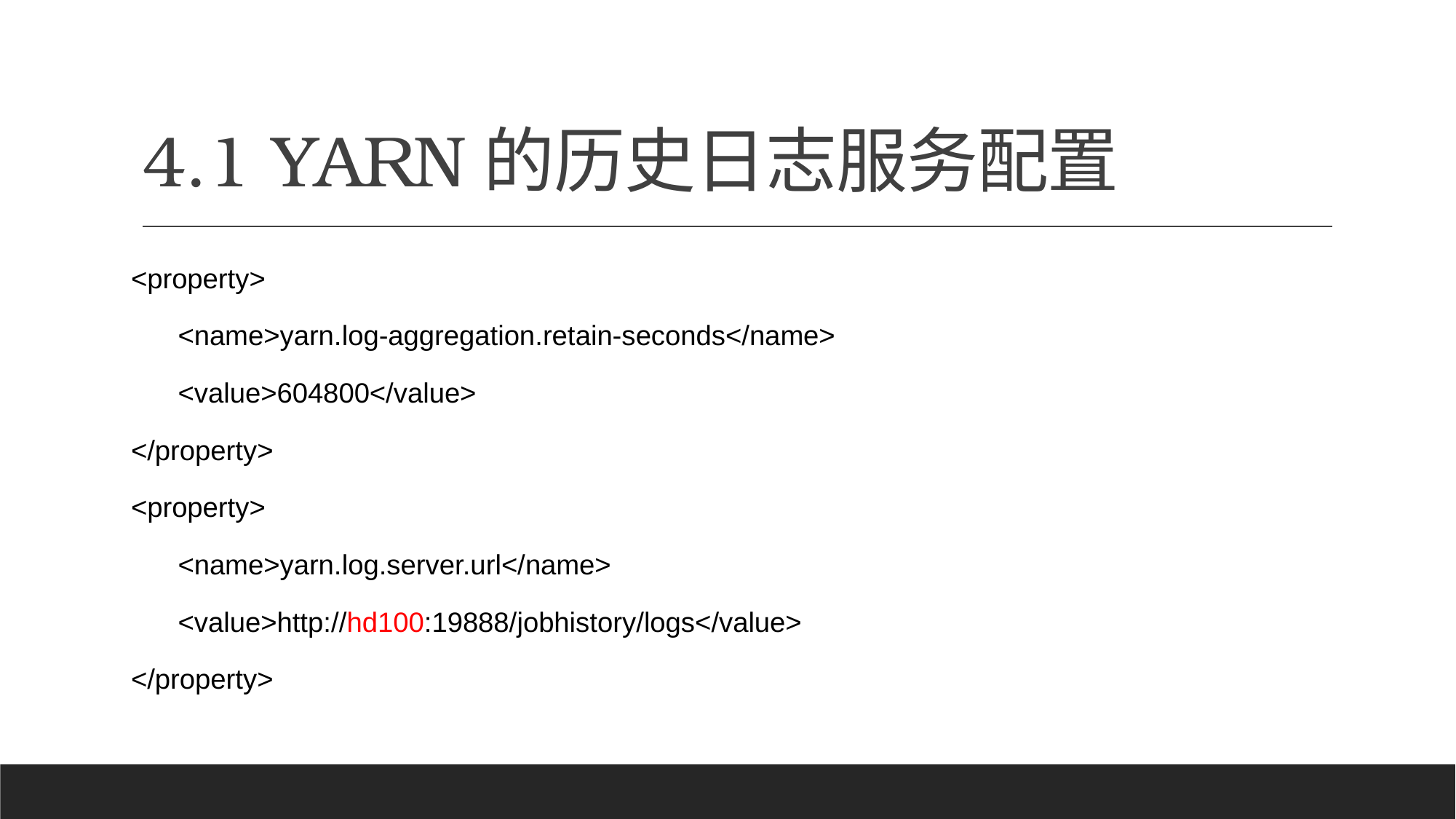

# 4.1 YARN的历史日志服务配置
<property>
      <name>yarn.log-aggregation.retain-seconds</name>
      <value>604800</value>
</property>
<property>
      <name>yarn.log.server.url</name>
      <value>http://hd100:19888/jobhistory/logs</value>
</property>